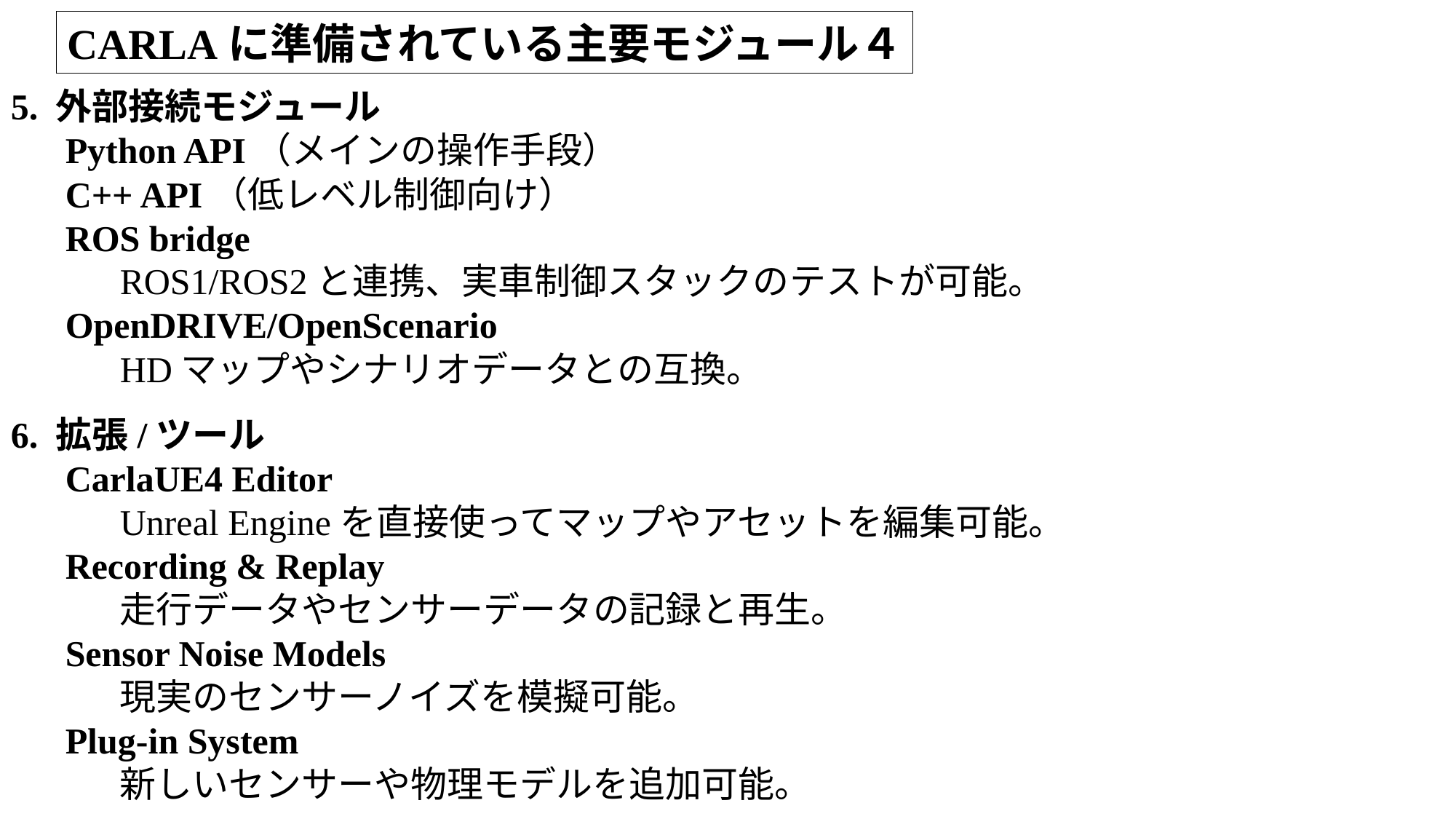

CARLAに準備されている主要モジュール４
5. 外部接続モジュール
Python API（メインの操作手段）
C++ API（低レベル制御向け）
ROS bridge
ROS1/ROS2と連携、実車制御スタックのテストが可能。
OpenDRIVE/OpenScenario
HDマップやシナリオデータとの互換。

6. 拡張/ツール
CarlaUE4 Editor
Unreal Engineを直接使ってマップやアセットを編集可能。
Recording & Replay
走行データやセンサーデータの記録と再生。
Sensor Noise Models
現実のセンサーノイズを模擬可能。
Plug-in System
新しいセンサーや物理モデルを追加可能。